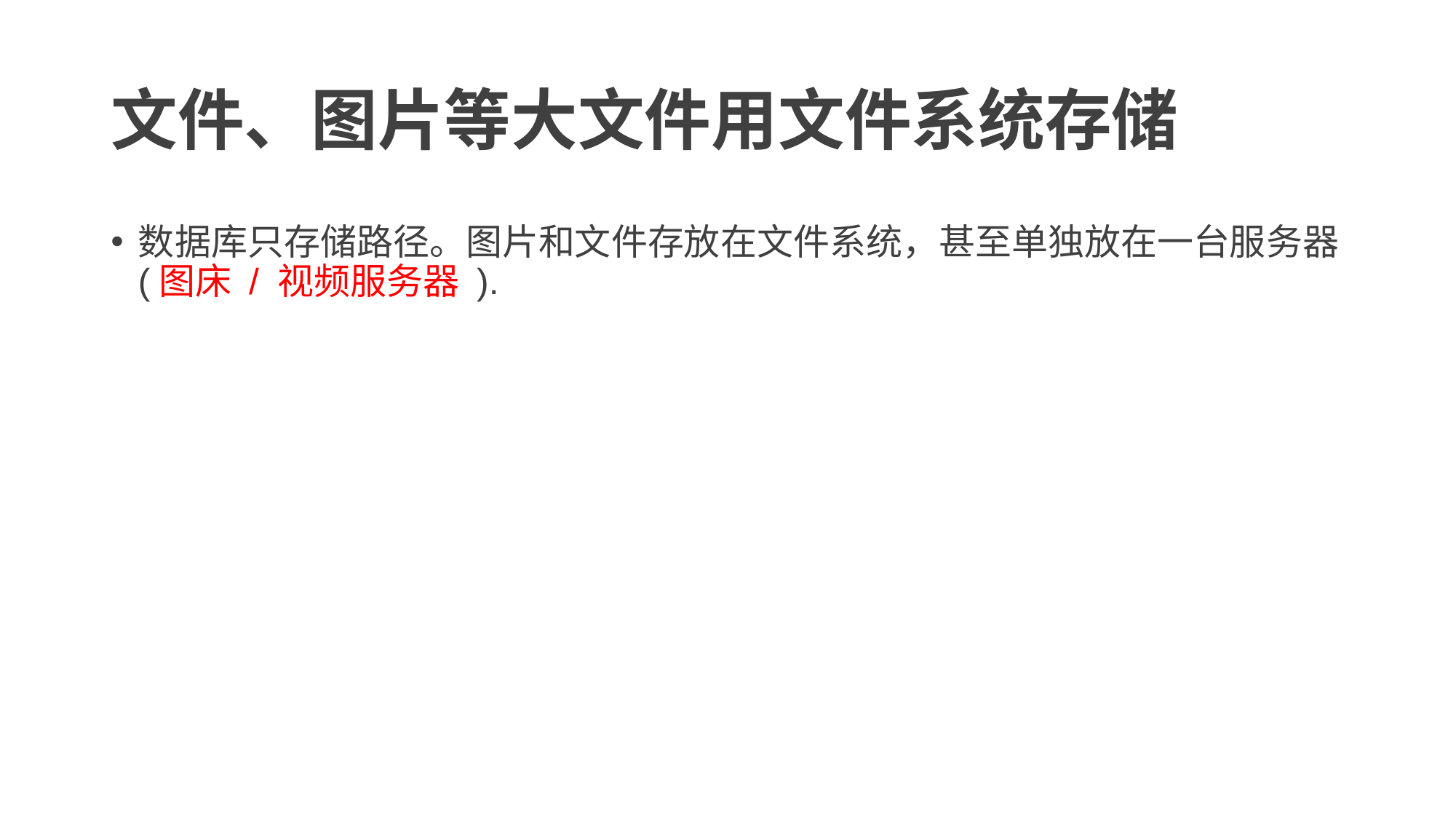

# 文件、图片等大文件用文件系统存储
数据库只存储路径。图片和文件存放在文件系统，甚至单独放在一台服务器(图床 / 视频服务器 ).